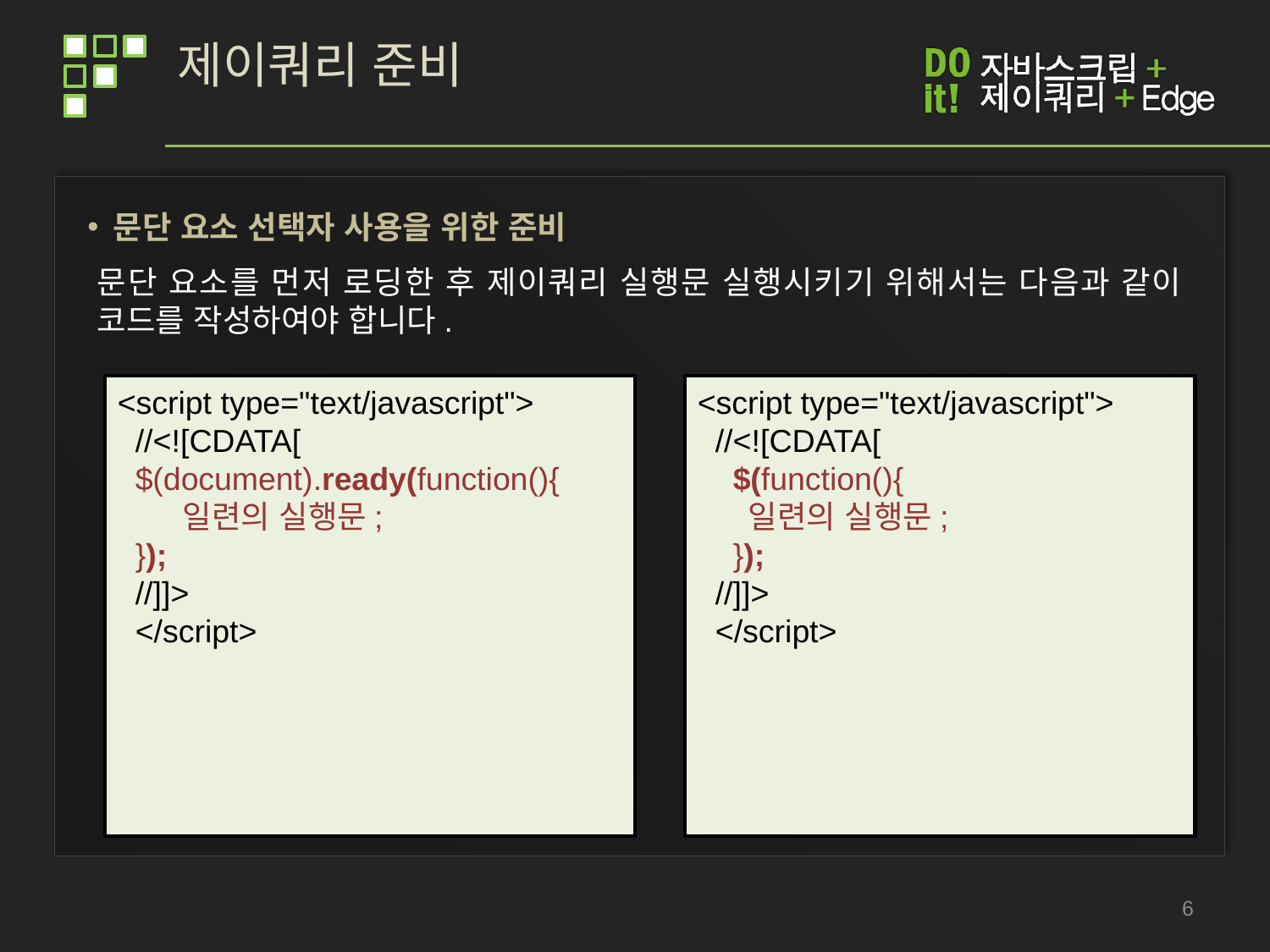

# 제이쿼리 준비
 문단 요소 선택자 사용을 위한 준비
문단 요소를 먼저 로딩한 후 제이쿼리 실행문 실행시키기 위해서는 다음과 같이 코드를 작성하여야 합니다.
<script type="text/javascript">
  //<![CDATA[
  $(document).ready(function(){
        일련의 실행문;
  });
  //]]>
  </script>
<script type="text/javascript">
  //<![CDATA[
    $(function(){
      일련의 실행문;
    });
  //]]>
  </script>
6